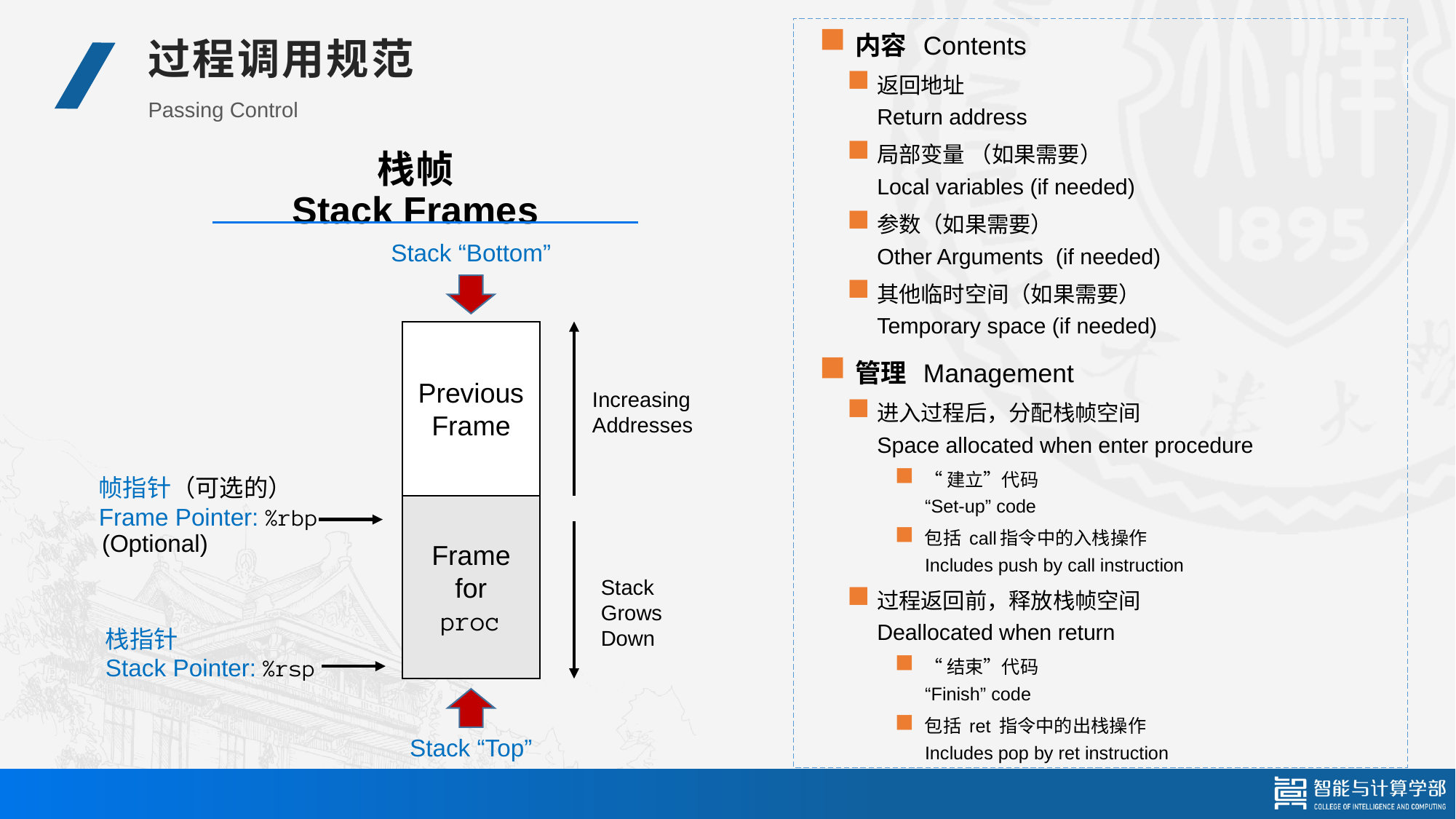

内容  Contents
返回地址
Return address
局部变量 （如果需要）
Local variables (if needed)
参数（如果需要）
Other Arguments  (if needed)
其他临时空间（如果需要）
Temporary space (if needed)
管理  Management
进入过程后，分配栈帧空间
Space allocated when enter procedure
“建立”代码
“Set-up” code
包括 call指令中的入栈操作
Includes push by call instruction
过程返回前，释放栈帧空间
Deallocated when return
“结束”代码
“Finish” code
包括 ret 指令中的出栈操作
Includes pop by ret instruction
过程调用规范
Passing Control
栈帧
Stack Frames
Stack “Bottom”

Previous
Frame
Increasing
Addresses
帧指针（可选的）
Frame Pointer: %rbp
Frame for
proc
Stack
Grows
Down
栈指针
Stack Pointer: %rsp

Stack “Top”
(Optional)